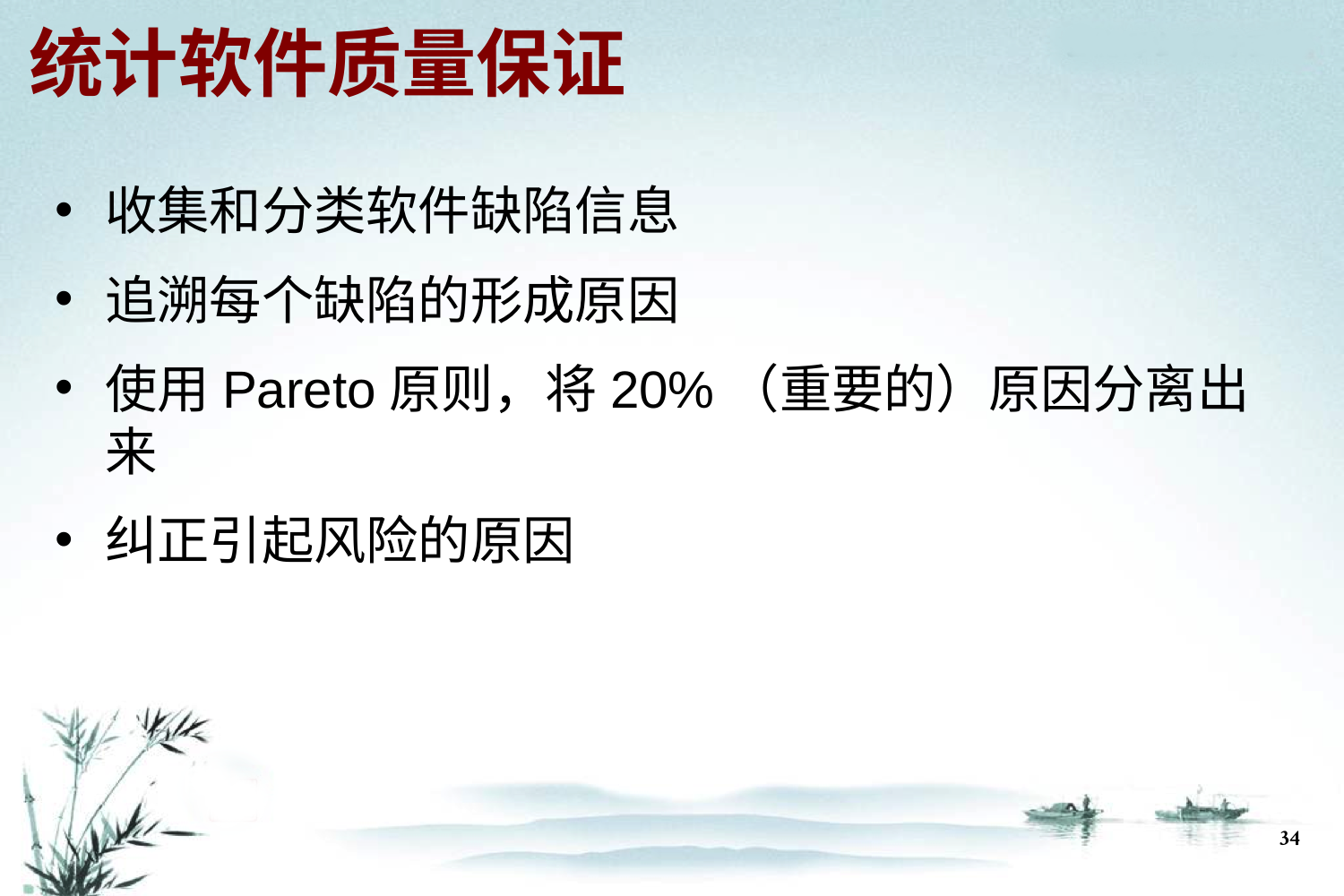

# 统计软件质量保证
收集和分类软件缺陷信息
追溯每个缺陷的形成原因
使用Pareto原则，将20%（重要的）原因分离出来
纠正引起风险的原因

34